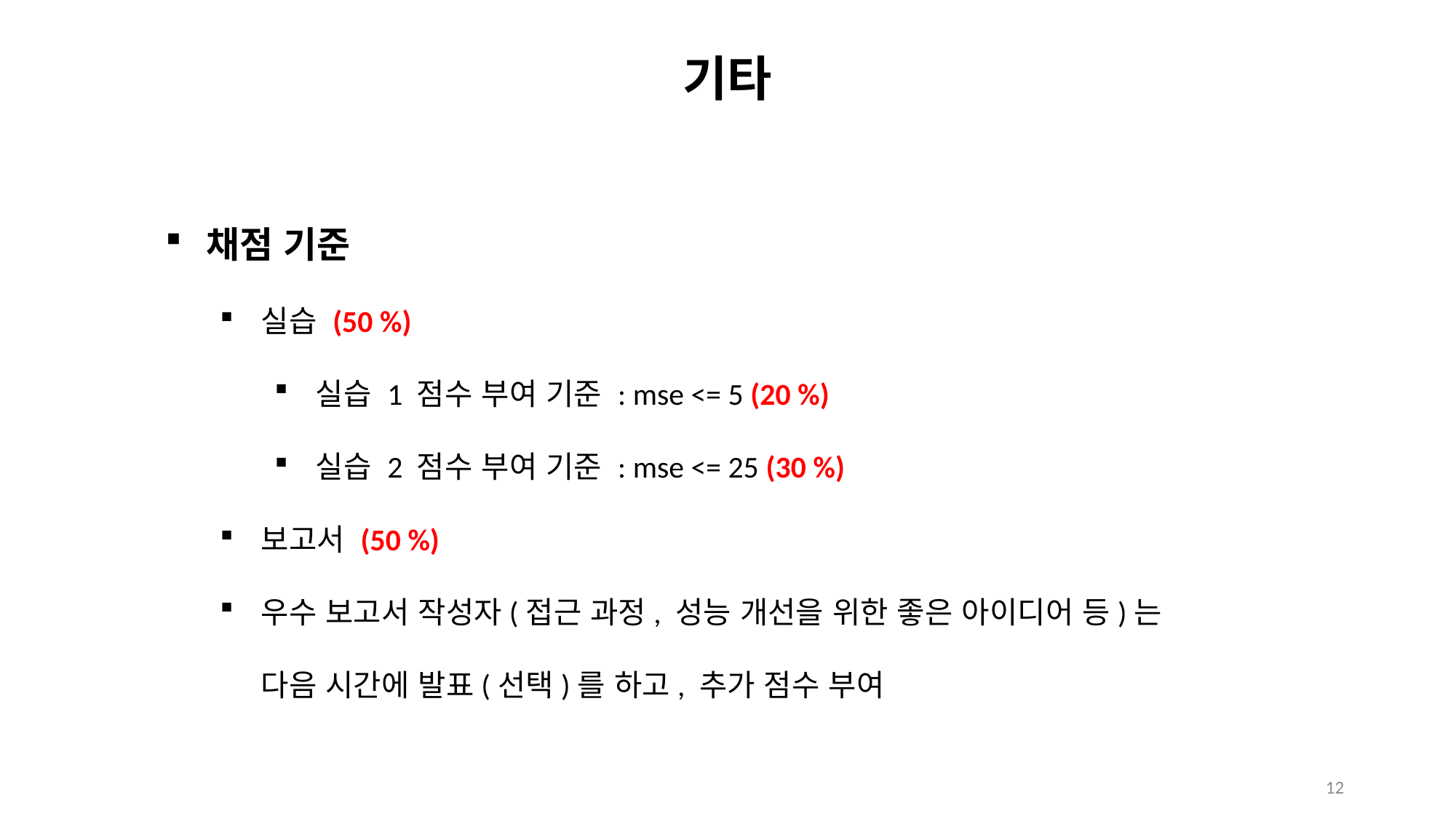

# 기타
채점 기준
실습 (50 %)
실습 1 점수 부여 기준 : mse <= 5 (20 %)
실습 2 점수 부여 기준 : mse <= 25 (30 %)
보고서 (50 %)
우수 보고서 작성자(접근 과정, 성능 개선을 위한 좋은 아이디어 등)는
다음 시간에 발표(선택)를 하고, 추가 점수 부여
12